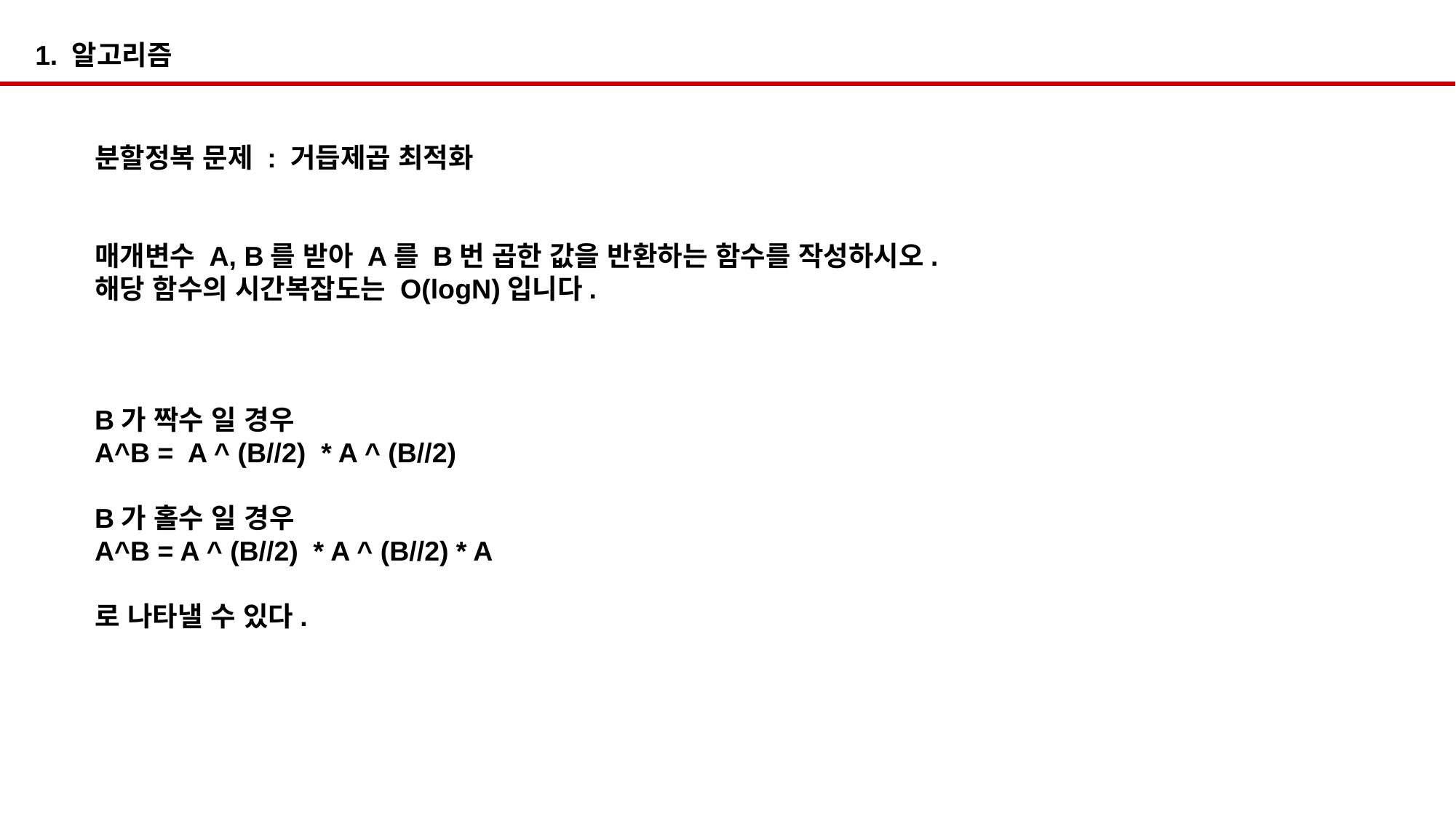

1. 알고리즘
분할정복 문제 : 거듭제곱 최적화

매개변수 A, B를 받아 A를 B번 곱한 값을 반환하는 함수를 작성하시오.
해당 함수의 시간복잡도는 O(logN)입니다.

B가 짝수 일 경우
A^B =  A ^ (B//2)  * A ^ (B//2)

B가 홀수 일 경우
A^B = A ^ (B//2)  * A ^ (B//2) * A

로 나타낼 수 있다.